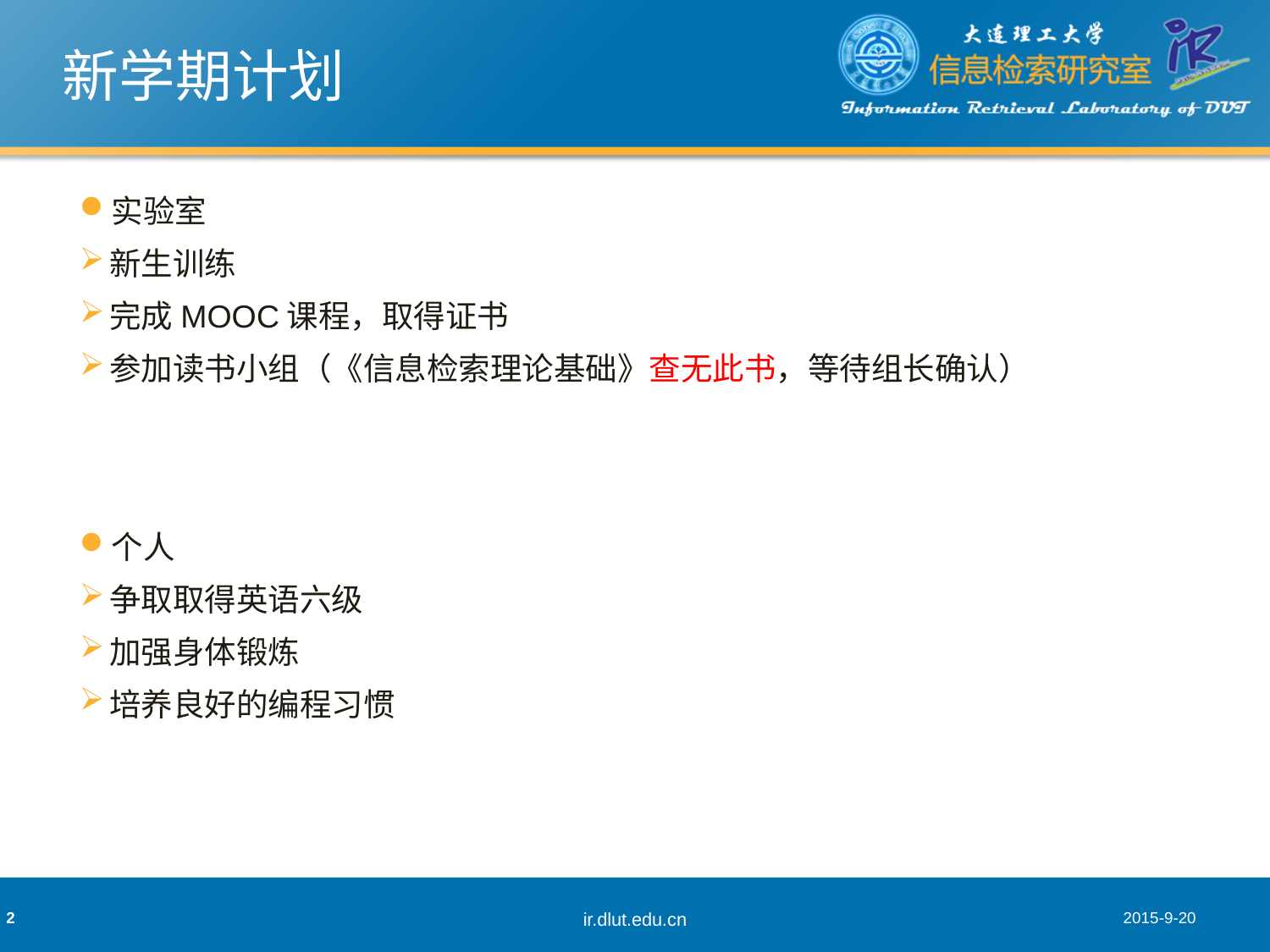

# 新学期计划
实验室
新生训练
完成MOOC课程，取得证书
参加读书小组（《信息检索理论基础》查无此书，等待组长确认）

个人
争取取得英语六级
加强身体锻炼
培养良好的编程习惯